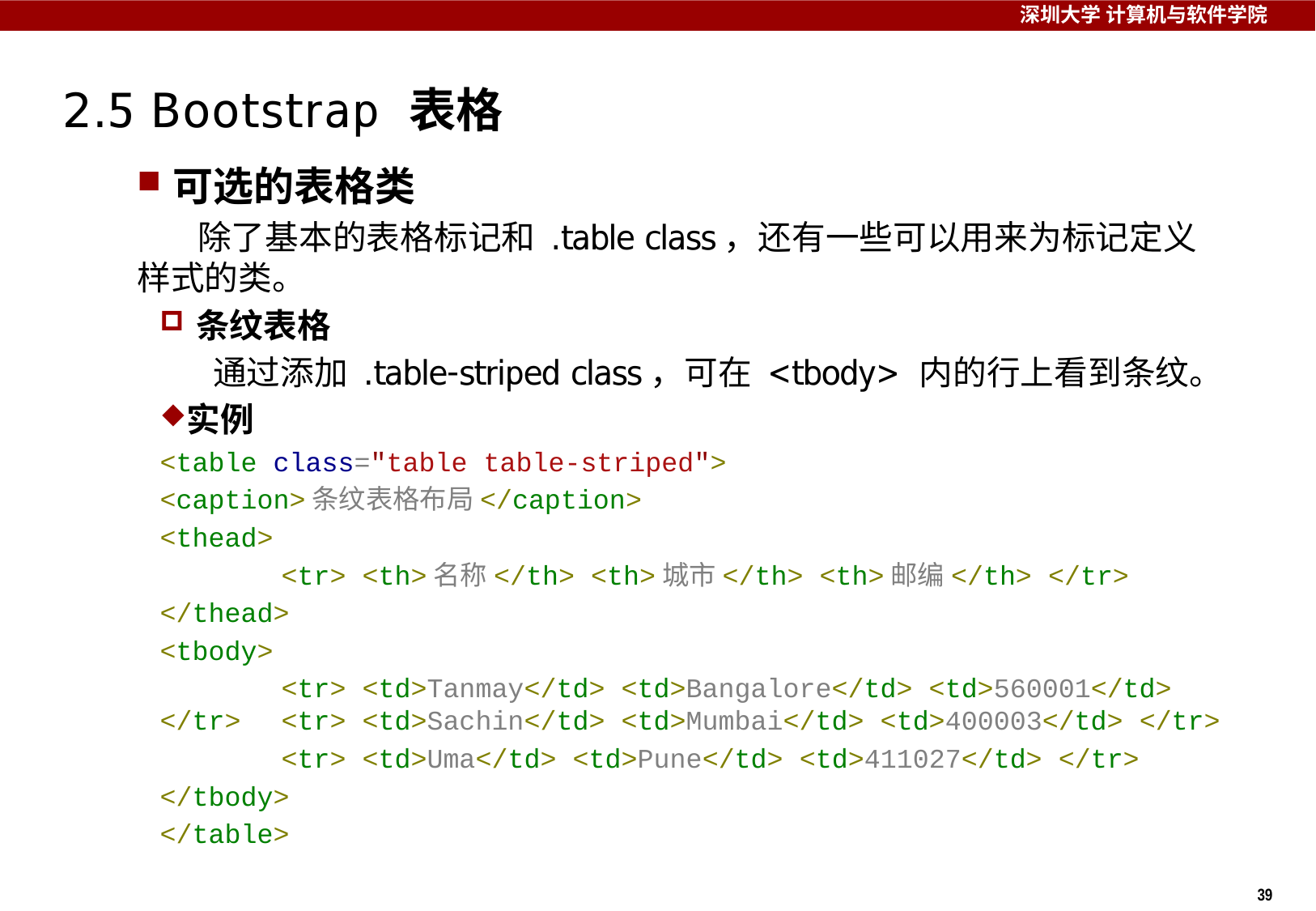

# 2.5 Bootstrap 表格
可选的表格类
       除了基本的表格标记和 .table class，还有一些可以用来为标记定义样式的类。
条纹表格
      通过添加 .table-striped class，可在 <tbody> 内的行上看到条纹。
实例
<table class="table table-striped">
<caption>条纹表格布局</caption>
<thead>
	<tr> <th>名称</th> <th>城市</th> <th>邮编</th> </tr>
</thead>
<tbody>
	<tr> <td>Tanmay</td> <td>Bangalore</td> <td>560001</td> </tr> 	<tr> <td>Sachin</td> <td>Mumbai</td> <td>400003</td> </tr>
	<tr> <td>Uma</td> <td>Pune</td> <td>411027</td> </tr>
</tbody>
</table>